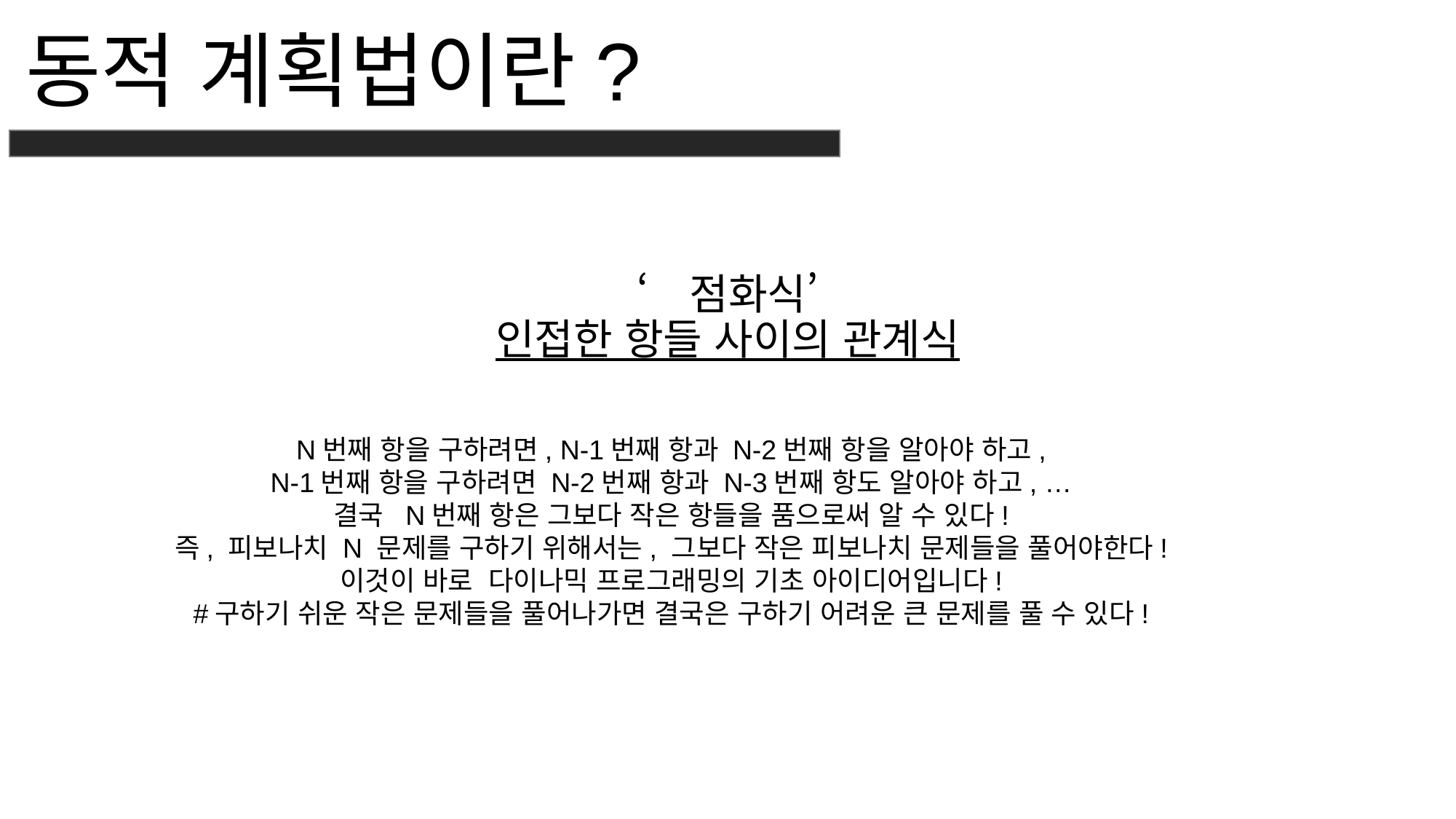

동적 계획법이란?

‘점화식’
인접한 항들 사이의 관계식
N번째 항을 구하려면, N-1번째 항과 N-2번째 항을 알아야 하고,
N-1번째 항을 구하려면 N-2번째 항과 N-3번째 항도 알아야 하고, …
결국  N번째 항은 그보다 작은 항들을 품으로써 알 수 있다!
즉, 피보나치 N 문제를 구하기 위해서는, 그보다 작은 피보나치 문제들을 풀어야한다!
이것이 바로  다이나믹 프로그래밍의 기초 아이디어입니다!
#구하기 쉬운 작은 문제들을 풀어나가면 결국은 구하기 어려운 큰 문제를 풀 수 있다!